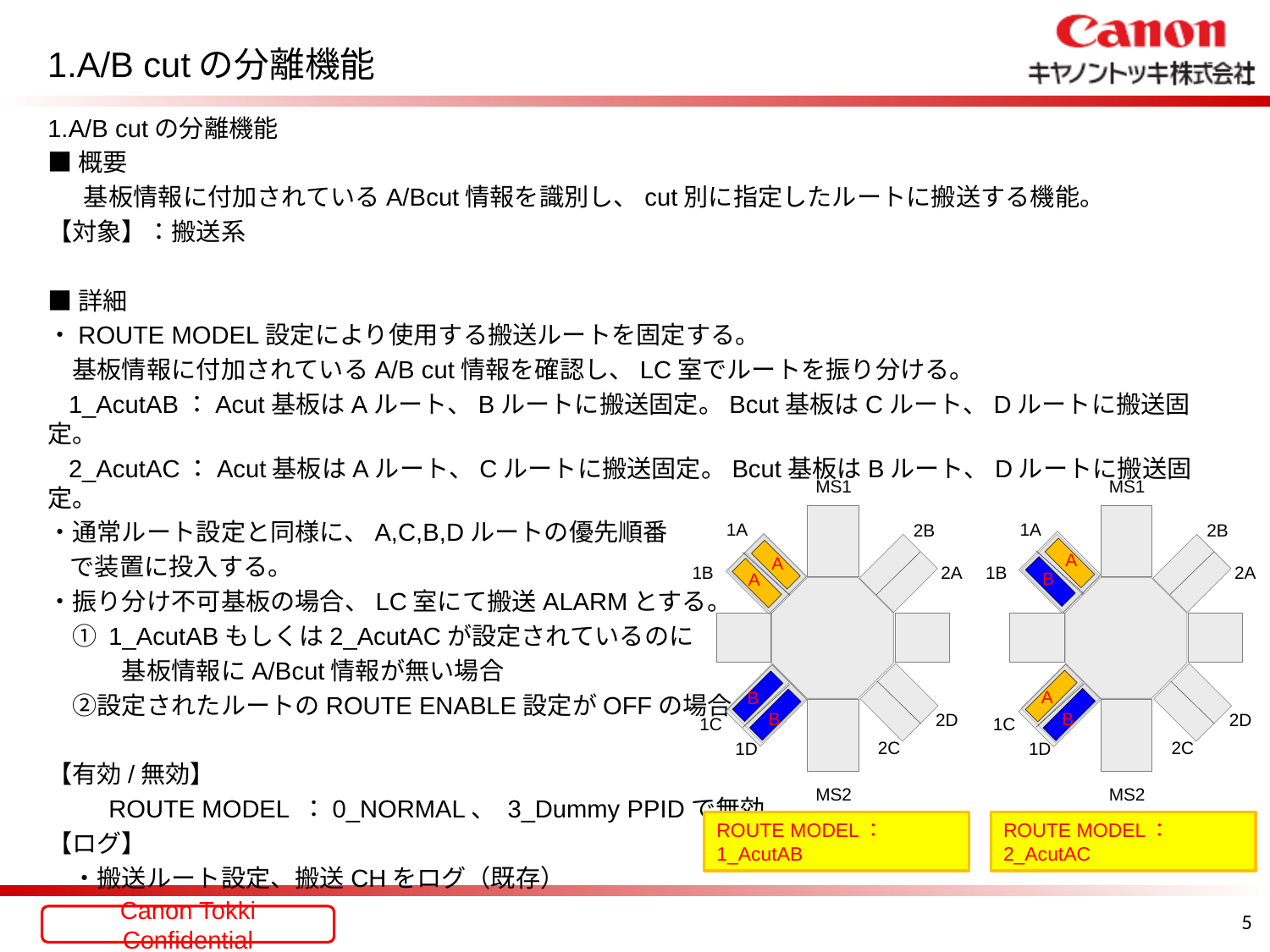

1.A/B cutの分離機能
1.A/B cutの分離機能
■概要
 　基板情報に付加されているA/Bcut情報を識別し、cut別に指定したルートに搬送する機能。
【対象】：搬送系

■詳細
・ROUTE MODEL設定により使用する搬送ルートを固定する。
　基板情報に付加されているA/B cut情報を確認し、LC室でルートを振り分ける。
   1_AcutAB：Acut基板はAルート、Bルートに搬送固定。Bcut基板はCルート、Dルートに搬送固定。
   2_AcutAC：Acut基板はAルート、Cルートに搬送固定。Bcut基板はBルート、Dルートに搬送固定。
・通常ルート設定と同様に、A,C,B,Dルートの優先順番
   で装置に投入する。
・振り分け不可基板の場合、LC室にて搬送ALARMとする。
　① 1_AcutABもしくは2_AcutACが設定されているのに
　　　基板情報にA/Bcut情報が無い場合
　②設定されたルートのROUTE ENABLE設定がOFFの場合

【有効/無効】
　　 ROUTE MODEL ：0_NORMAL、 3_Dummy PPIDで無効
【ログ】
　・搬送ルート設定、搬送CHをログ（既存）

MS1

1A
2B

1B
2A

2D

1C
2C
1D
MS2
MS1

1A
2B

1B
2A

2D

1C
2C
1D
MS2

A

A
B
A
A
B
B
B
ROUTE MODEL：1_AcutAB
ROUTE MODEL：2_AcutAC

5